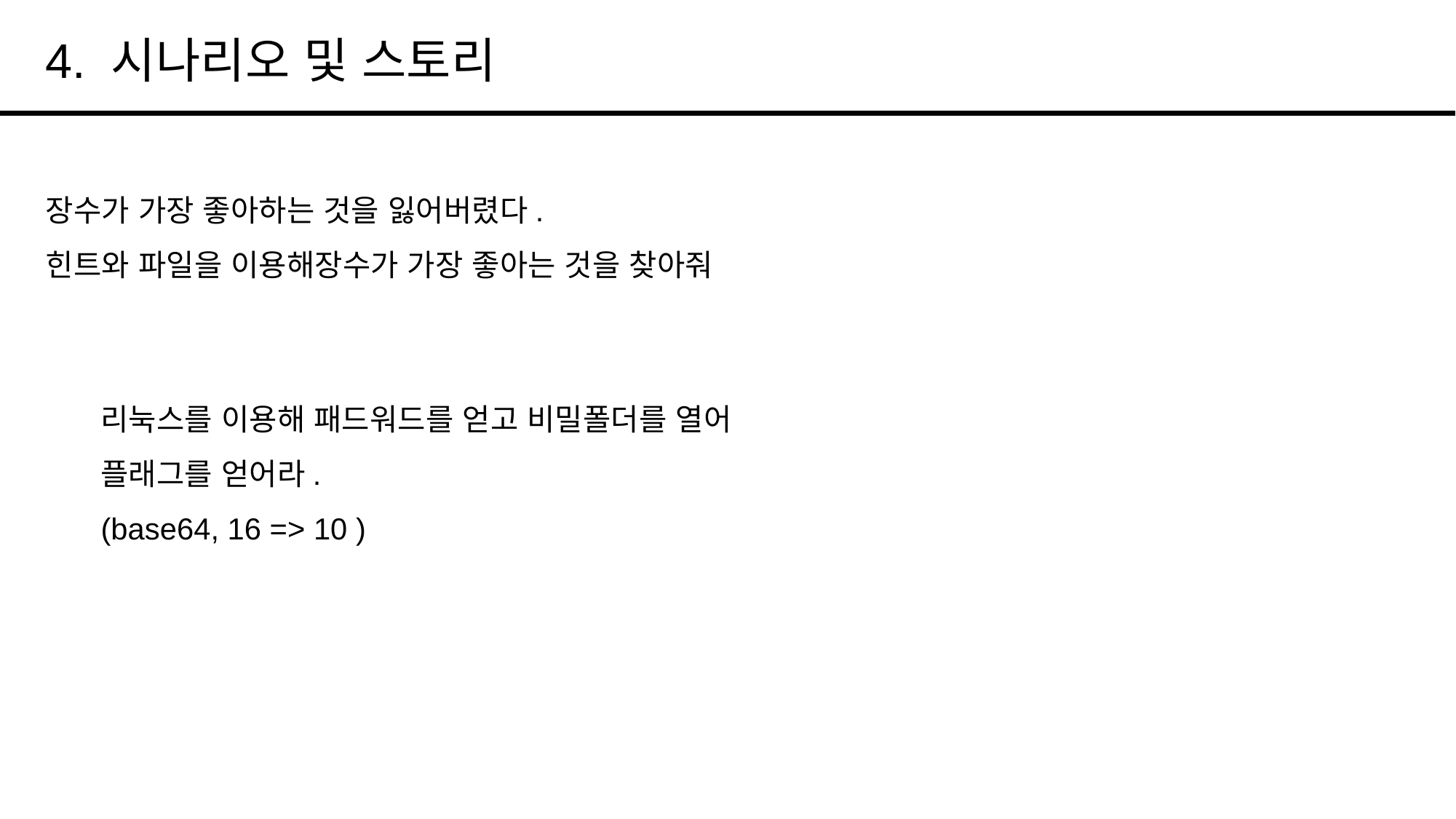

4. 시나리오 및 스토리
장수가 가장 좋아하는 것을 잃어버렸다.
힌트와 파일을 이용해장수가 가장 좋아는 것을 찾아줘
리눅스를 이용해 패드워드를 얻고 비밀폴더를 열어 플래그를 얻어라.
(base64, 16 => 10 )